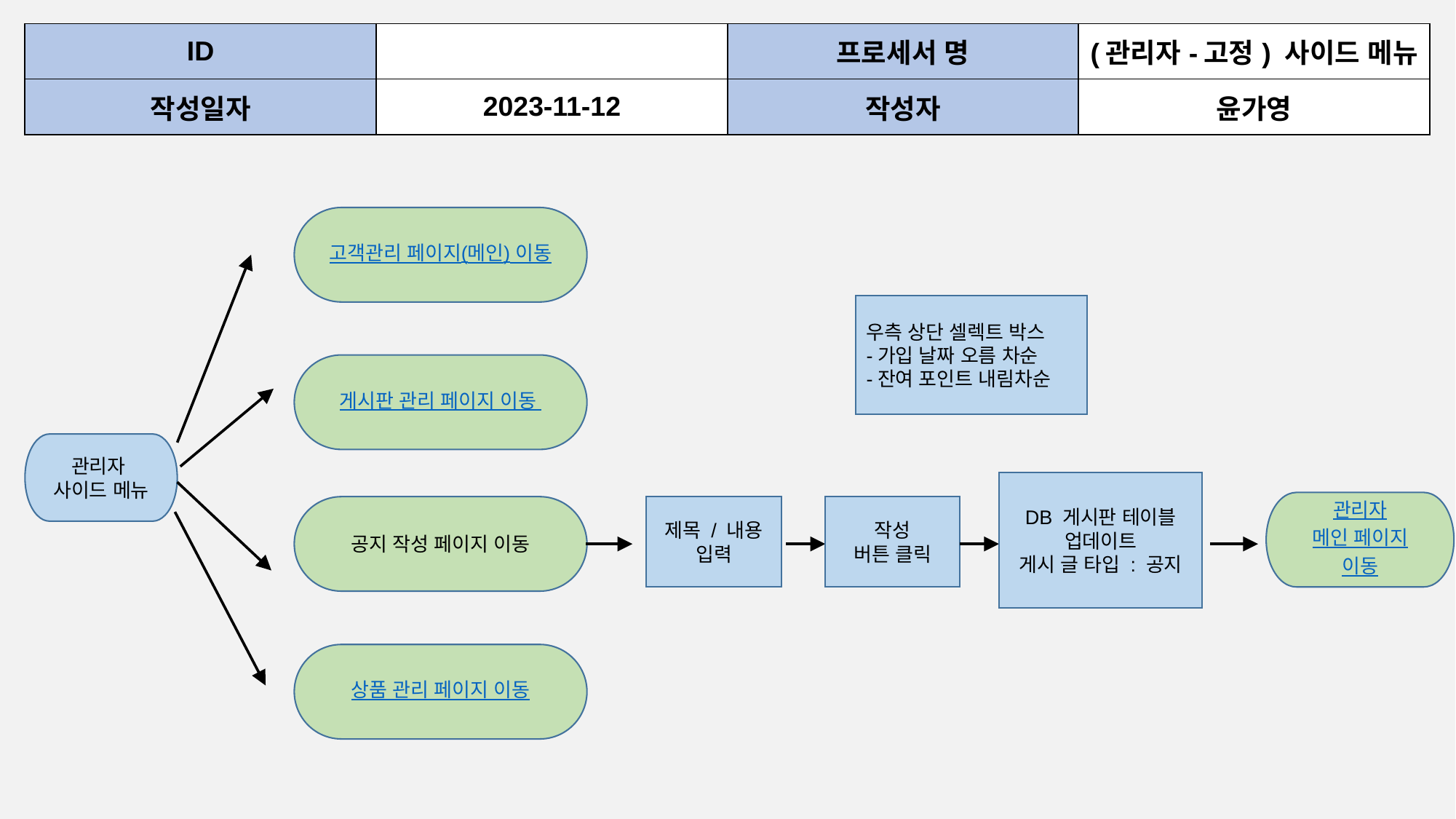

| ID |  | 프로세서 명 | (관리자-고정) 사이드 메뉴 |
| --- | --- | --- | --- |
| 작성일자 | 2023-11-12 | 작성자 | 윤가영 |
고객관리 페이지(메인) 이동
우측 상단 셀렉트 박스
-가입 날짜 오름 차순
-잔여 포인트 내림차순
게시판 관리 페이지 이동
관리자
사이드 메뉴
DB 게시판 테이블 업데이트
게시 글 타입 : 공지
관리자
메인 페이지
이동
공지 작성 페이지 이동
제목 / 내용
입력
작성
버튼 클릭
상품 관리 페이지 이동